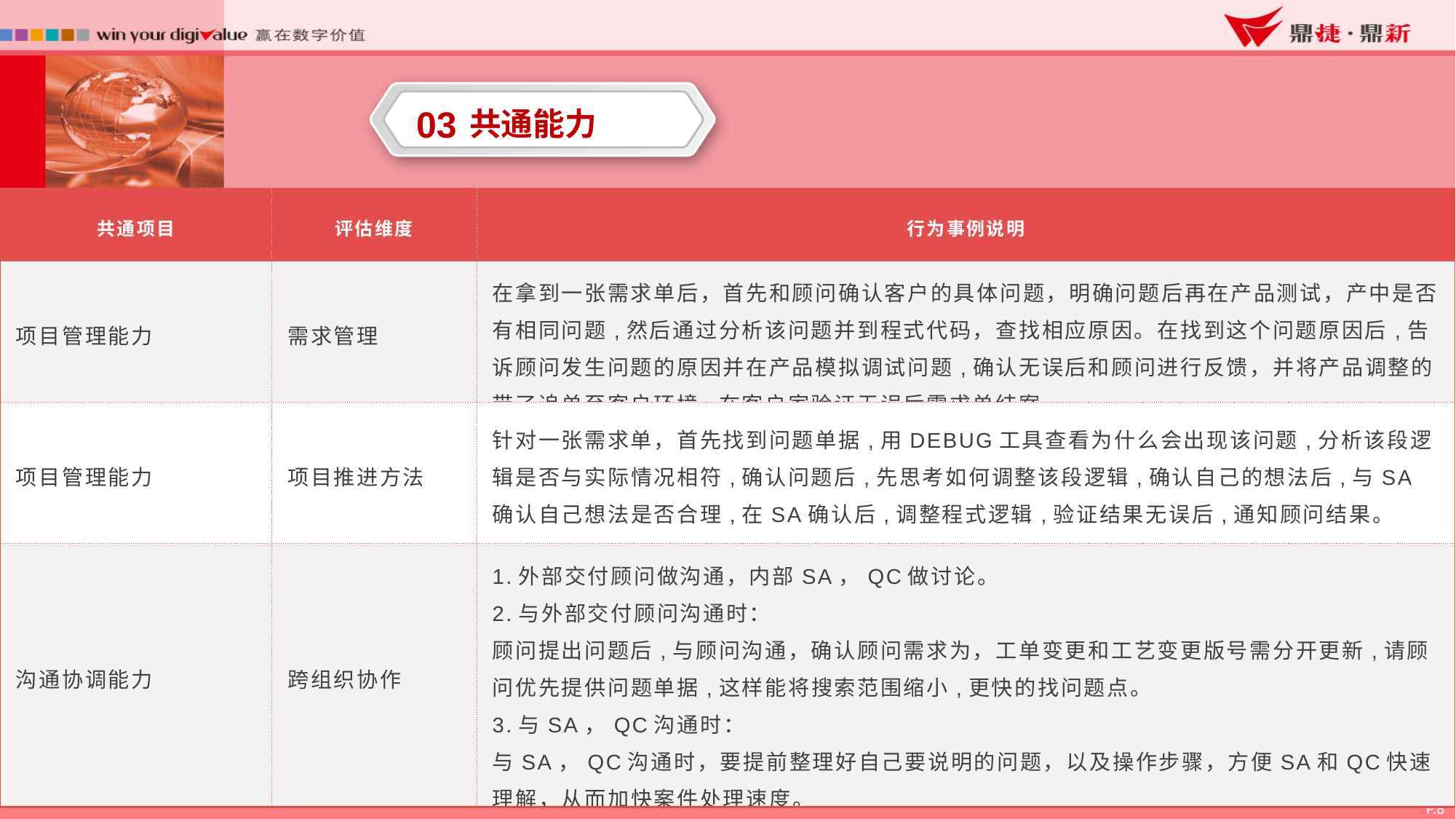

03
共通能力
| 共通项目 | 评估维度 | 行为事例说明 |
| --- | --- | --- |
| 项目管理能力 | 需求管理 | 在拿到一张需求单后，首先和顾问确认客户的具体问题，明确问题后再在产品测试，产中是否有相同问题,然后通过分析该问题并到程式代码，查找相应原因。在找到这个问题原因后,告诉顾问发生问题的原因并在产品模拟调试问题,确认无误后和顾问进行反馈，并将产品调整的带了追单至客户环境,在客户家验证无误后需求单结案。 |
| 项目管理能力 | 项目推进方法 | 针对一张需求单，首先找到问题单据,用DEBUG工具查看为什么会出现该问题,分析该段逻辑是否与实际情况相符,确认问题后,先思考如何调整该段逻辑,确认自己的想法后,与SA确认自己想法是否合理,在SA确认后,调整程式逻辑,验证结果无误后,通知顾问结果。 |
| 沟通协调能力 | 跨组织协作 | 1.外部交付顾问做沟通，内部SA，QC做讨论。 2.与外部交付顾问沟通时： 顾问提出问题后,与顾问沟通，确认顾问需求为，工单变更和工艺变更版号需分开更新,请顾问优先提供问题单据,这样能将搜索范围缩小,更快的找问题点。 3.与SA，QC沟通时： 与SA，QC沟通时，要提前整理好自己要说明的问题，以及操作步骤，方便SA和QC快速理解，从而加快案件处理速度。 |